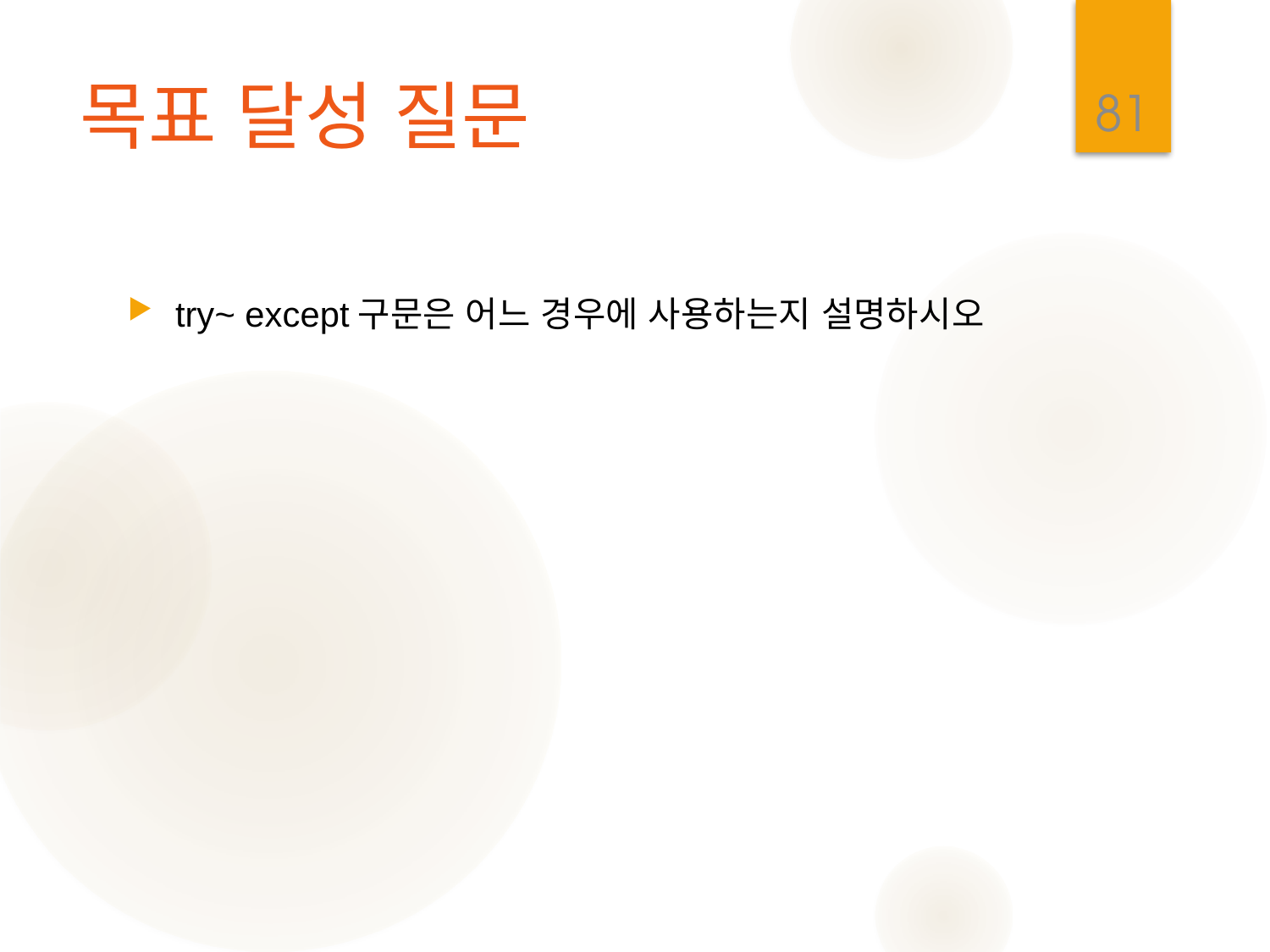

81
# 목표 달성 질문
try~ except구문은 어느 경우에 사용하는지 설명하시오